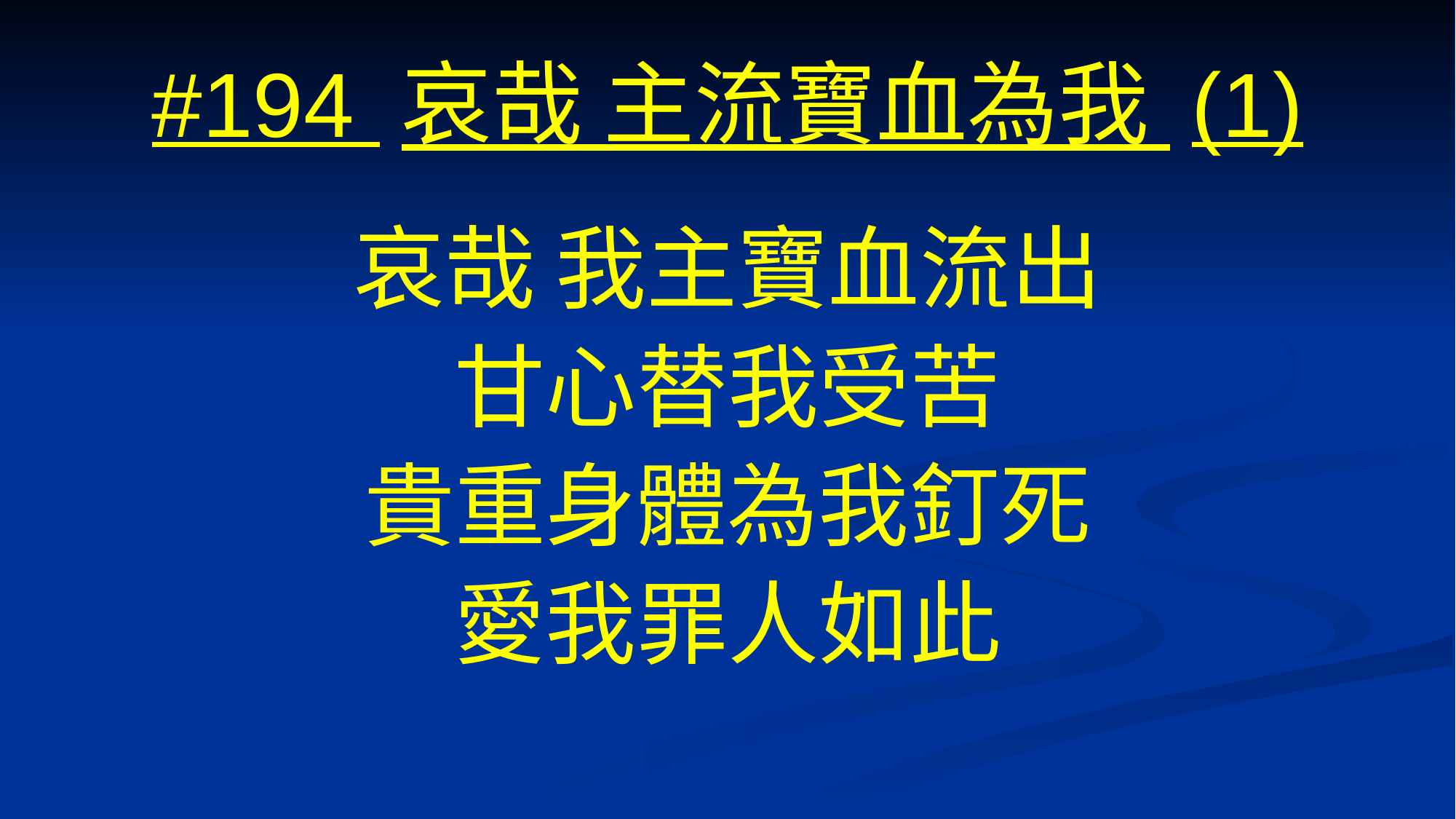

# #194 哀哉 主流寶血為我 (1)
哀哉 我主寶血流出
甘心替我受苦
貴重身體為我釘死
愛我罪人如此